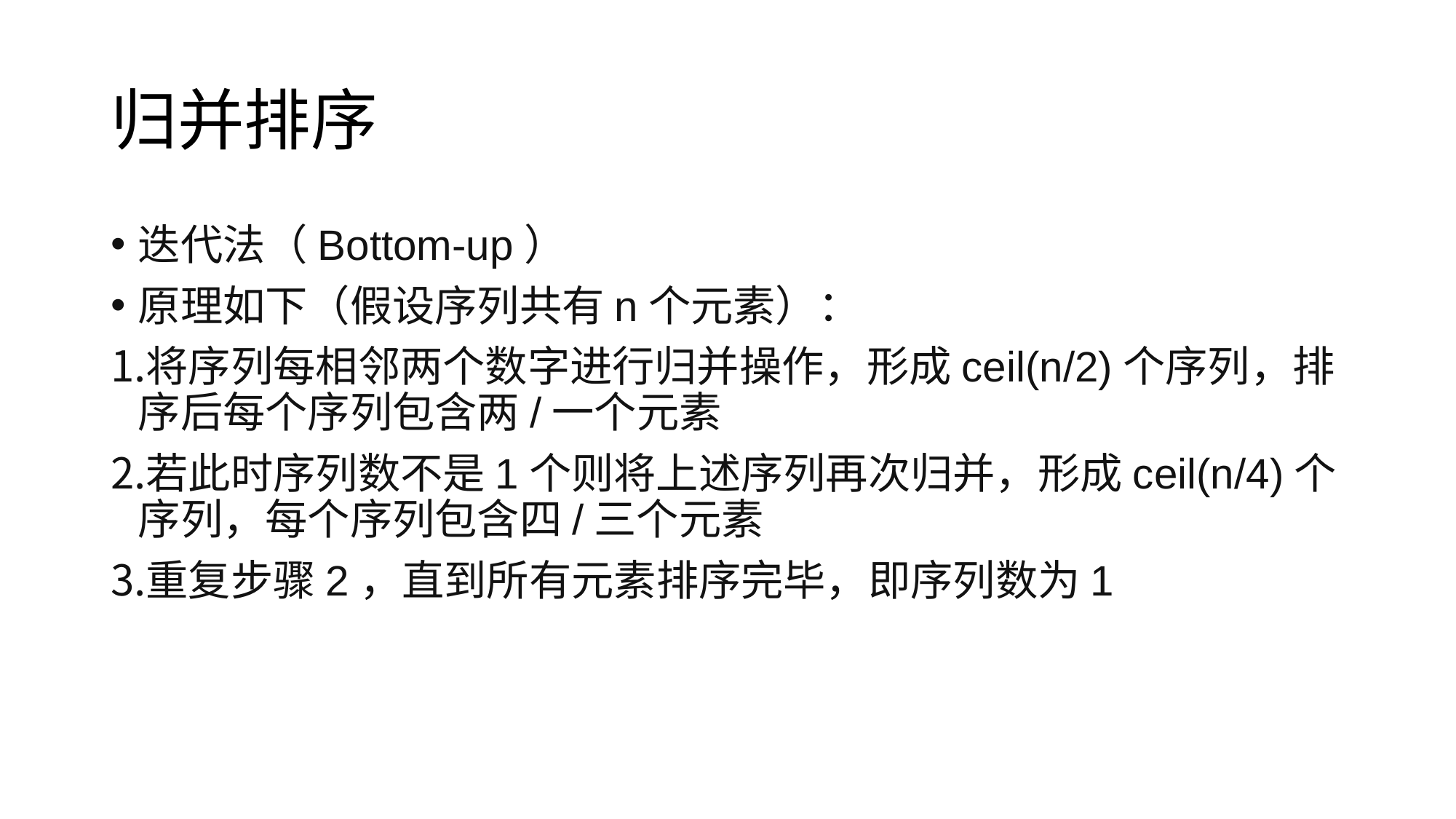

# 归并排序
迭代法（Bottom-up）
原理如下（假设序列共有n个元素）：
将序列每相邻两个数字进行归并操作，形成ceil(n/2)个序列，排序后每个序列包含两/一个元素
若此时序列数不是1个则将上述序列再次归并，形成ceil(n/4)个序列，每个序列包含四/三个元素
重复步骤2，直到所有元素排序完毕，即序列数为1